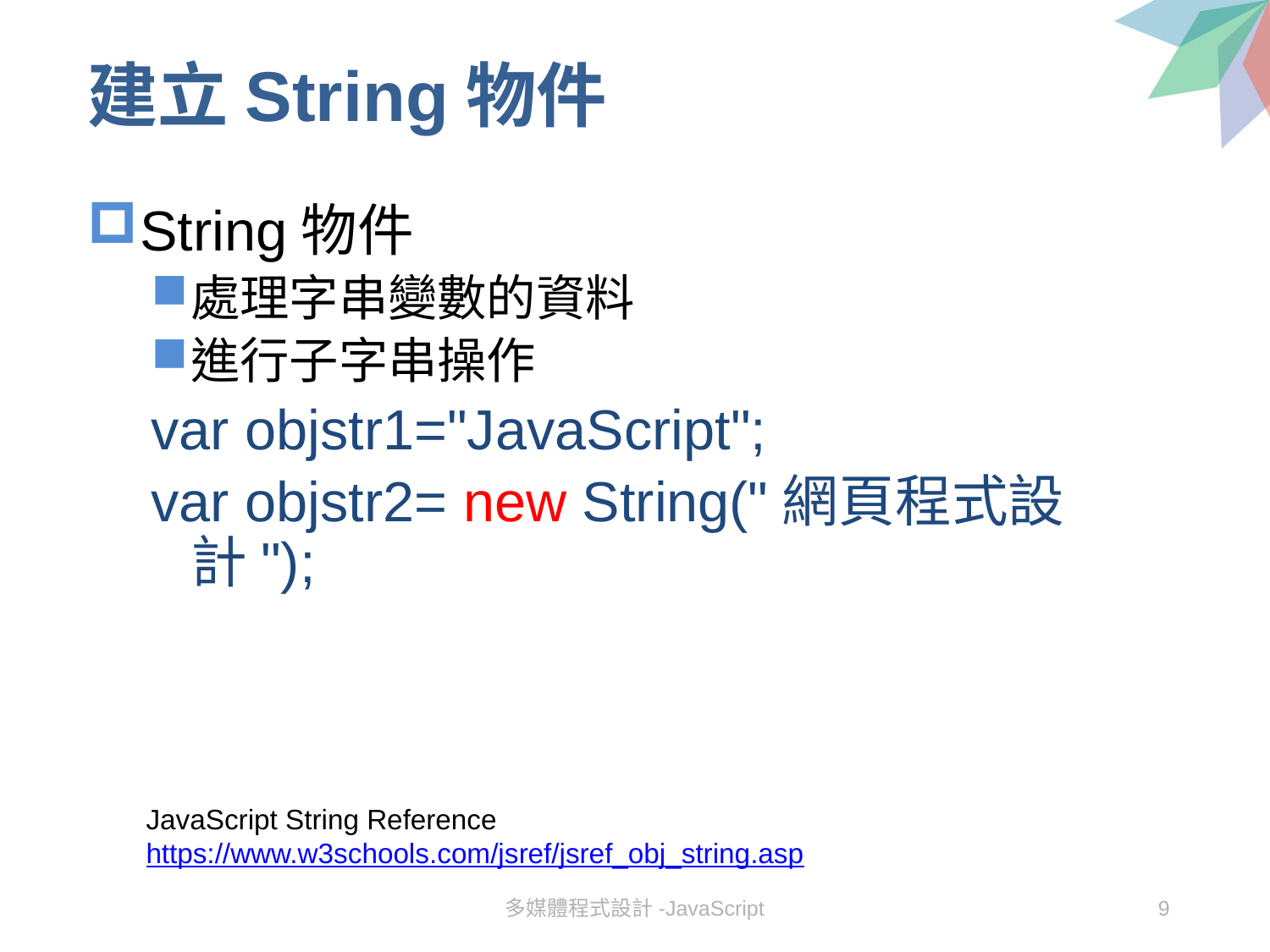

# 建立String物件
String物件
處理字串變數的資料
進行子字串操作
var objstr1="JavaScript";
var objstr2= new String("網頁程式設計");
JavaScript String Reference
https://www.w3schools.com/jsref/jsref_obj_string.asp

多媒體程式設計-JavaScript
9